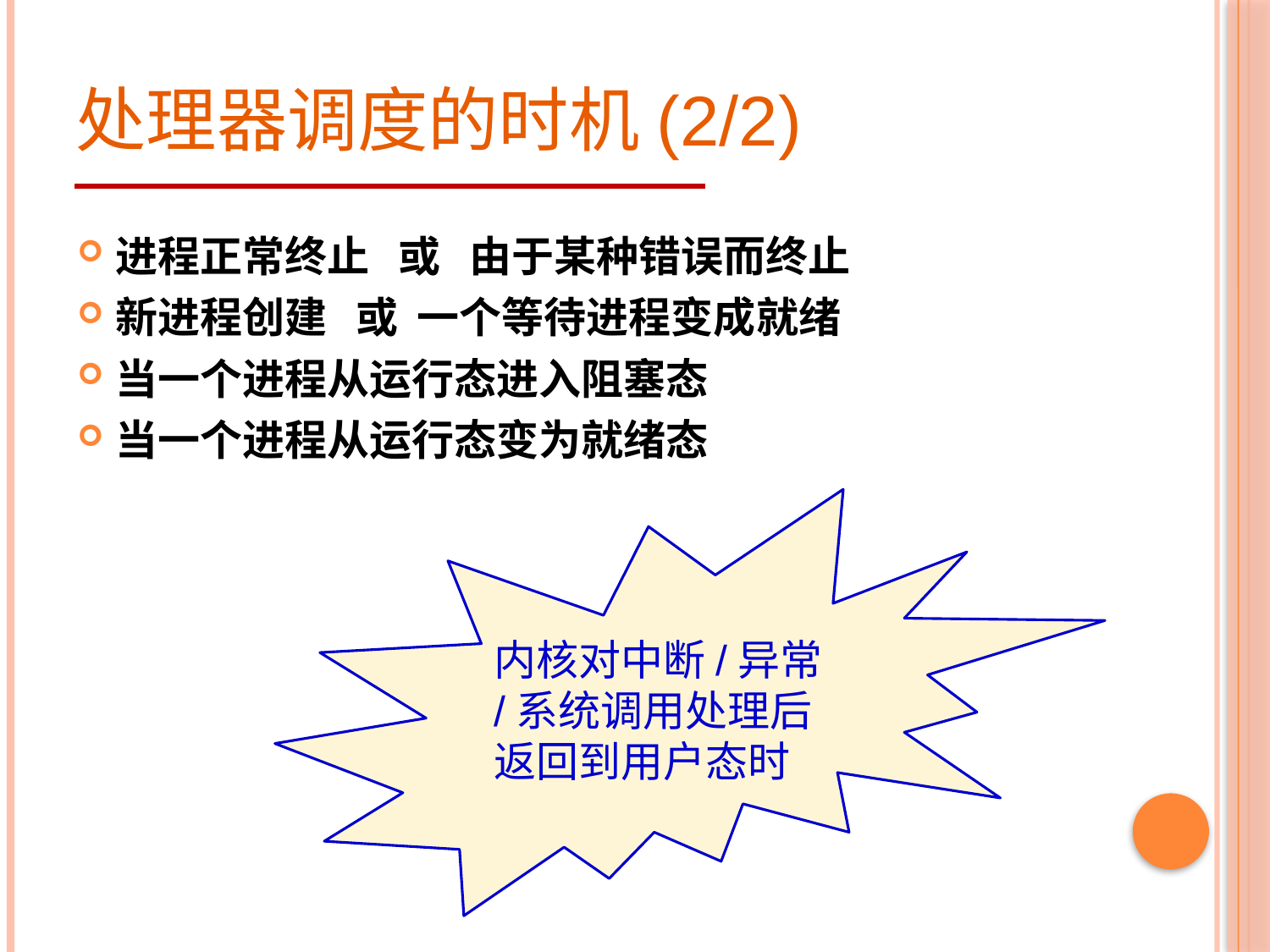

# 处理器调度的时机(2/2)
进程正常终止   或   由于某种错误而终止
新进程创建   或  一个等待进程变成就绪
当一个进程从运行态进入阻塞态
当一个进程从运行态变为就绪态
内核对中断/异常/系统调用处理后返回到用户态时